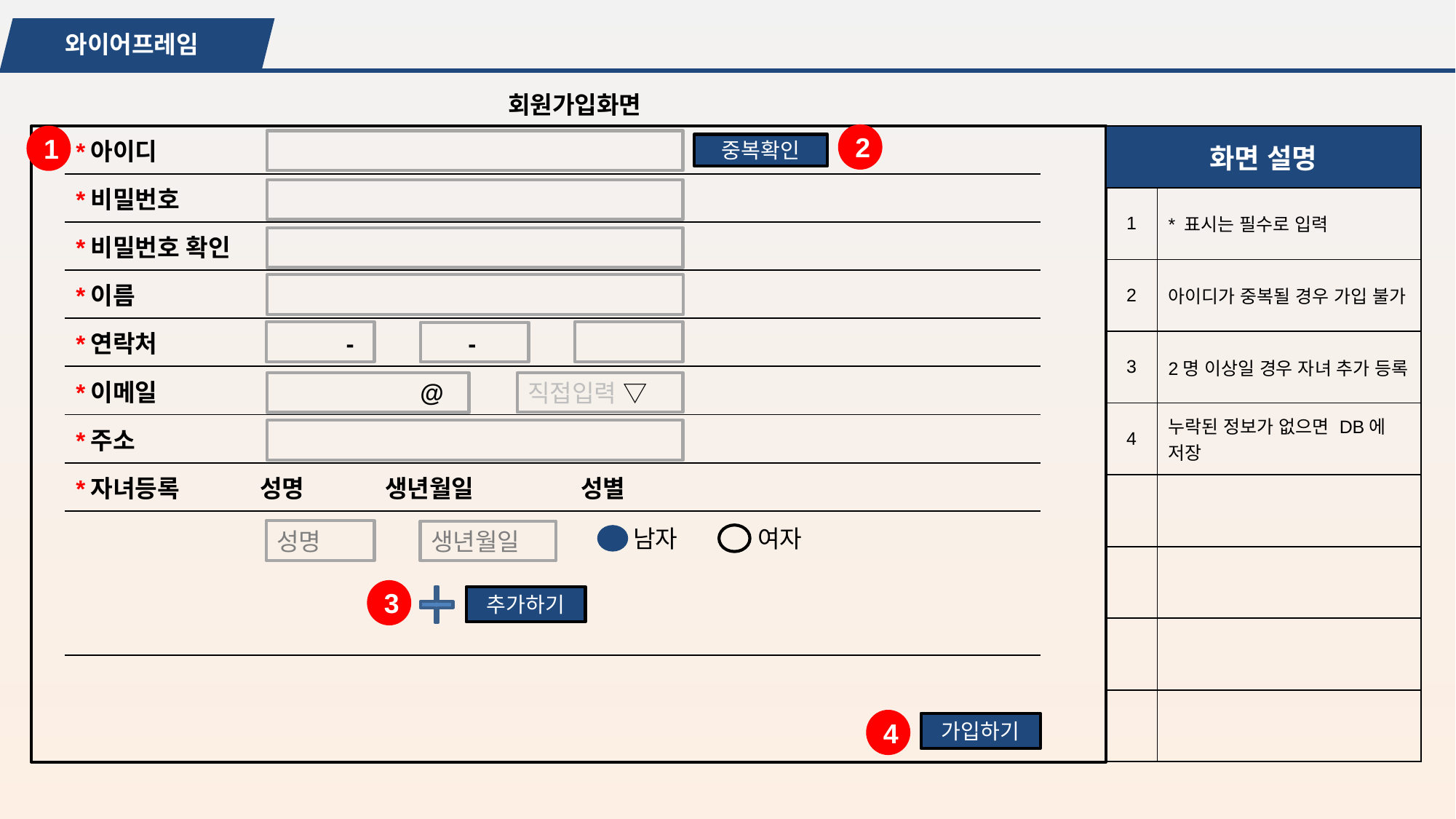

와이어프레임

회원가입화면
2
1
| \*아이디 |
| --- |
| \*비밀번호 |
| \*비밀번호 확인 |
| \*이름 |
| \*연락처 - - |
| \*이메일 @ |
| \*주소 |
| \*자녀등록 성명 생년월일 성별 |
|  |
| 화면 설명 |  |
| --- | --- |
| 1 | \* 표시는 필수로 입력 |
| 2 | 아이디가 중복될 경우 가입 불가 |
| 3 | 2명 이상일 경우 자녀 추가 등록 |
| 4 | 누락된 정보가 없으면 DB에 저장 |
|  |  |
|  |  |
|  |  |
|  |  |

중복확인

직접입력 ▽

여자
남자
성명
생년월일

3

추가하기
4
가입하기